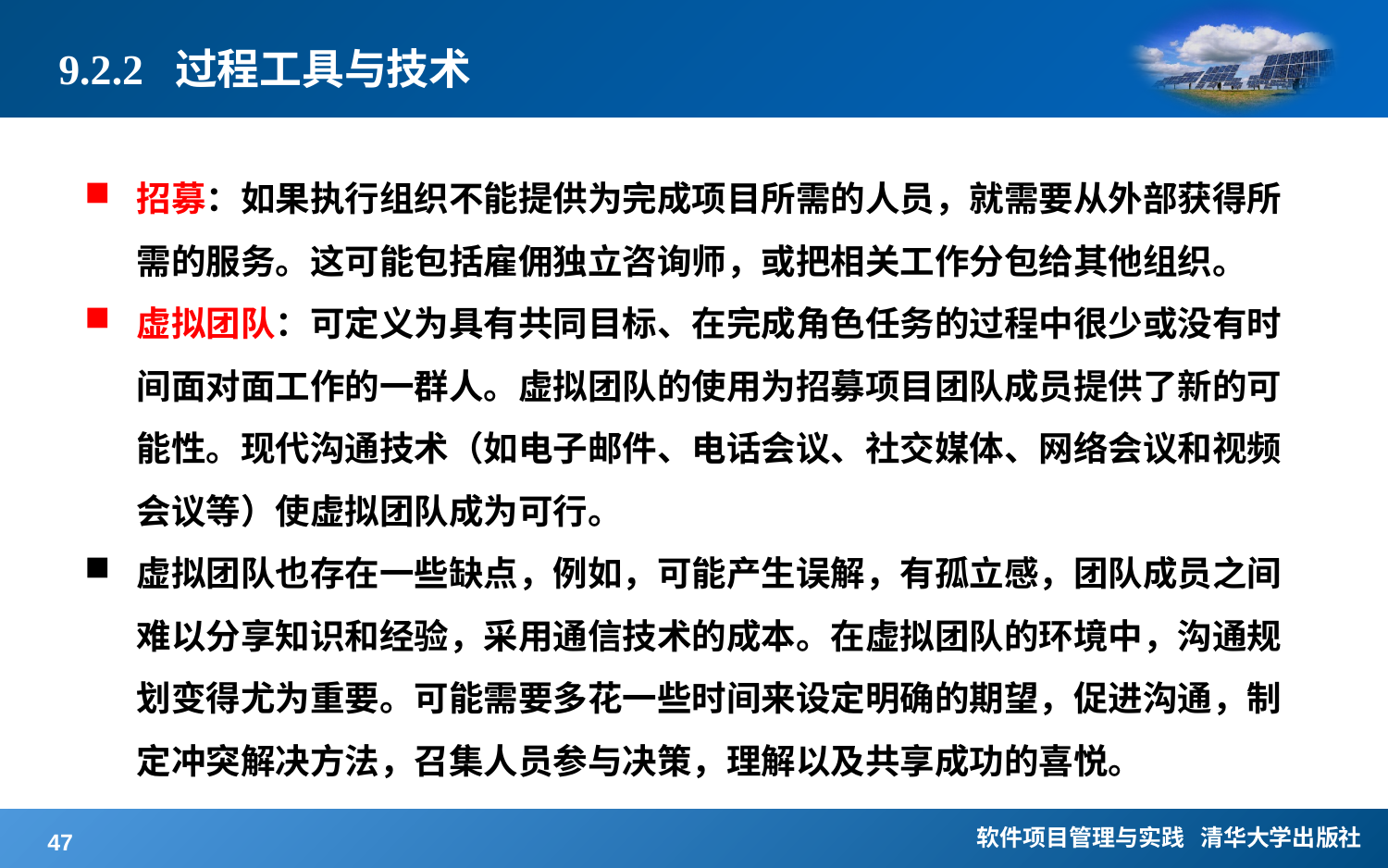

# 9.2.2  过程工具与技术
招募：如果执行组织不能提供为完成项目所需的人员，就需要从外部获得所需的服务。这可能包括雇佣独立咨询师，或把相关工作分包给其他组织。
虚拟团队：可定义为具有共同目标、在完成角色任务的过程中很少或没有时间面对面工作的一群人。虚拟团队的使用为招募项目团队成员提供了新的可能性。现代沟通技术（如电子邮件、电话会议、社交媒体、网络会议和视频会议等）使虚拟团队成为可行。
虚拟团队也存在一些缺点，例如，可能产生误解，有孤立感，团队成员之间难以分享知识和经验，采用通信技术的成本。在虚拟团队的环境中，沟通规划变得尤为重要。可能需要多花一些时间来设定明确的期望，促进沟通，制定冲突解决方法，召集人员参与决策，理解以及共享成功的喜悦。